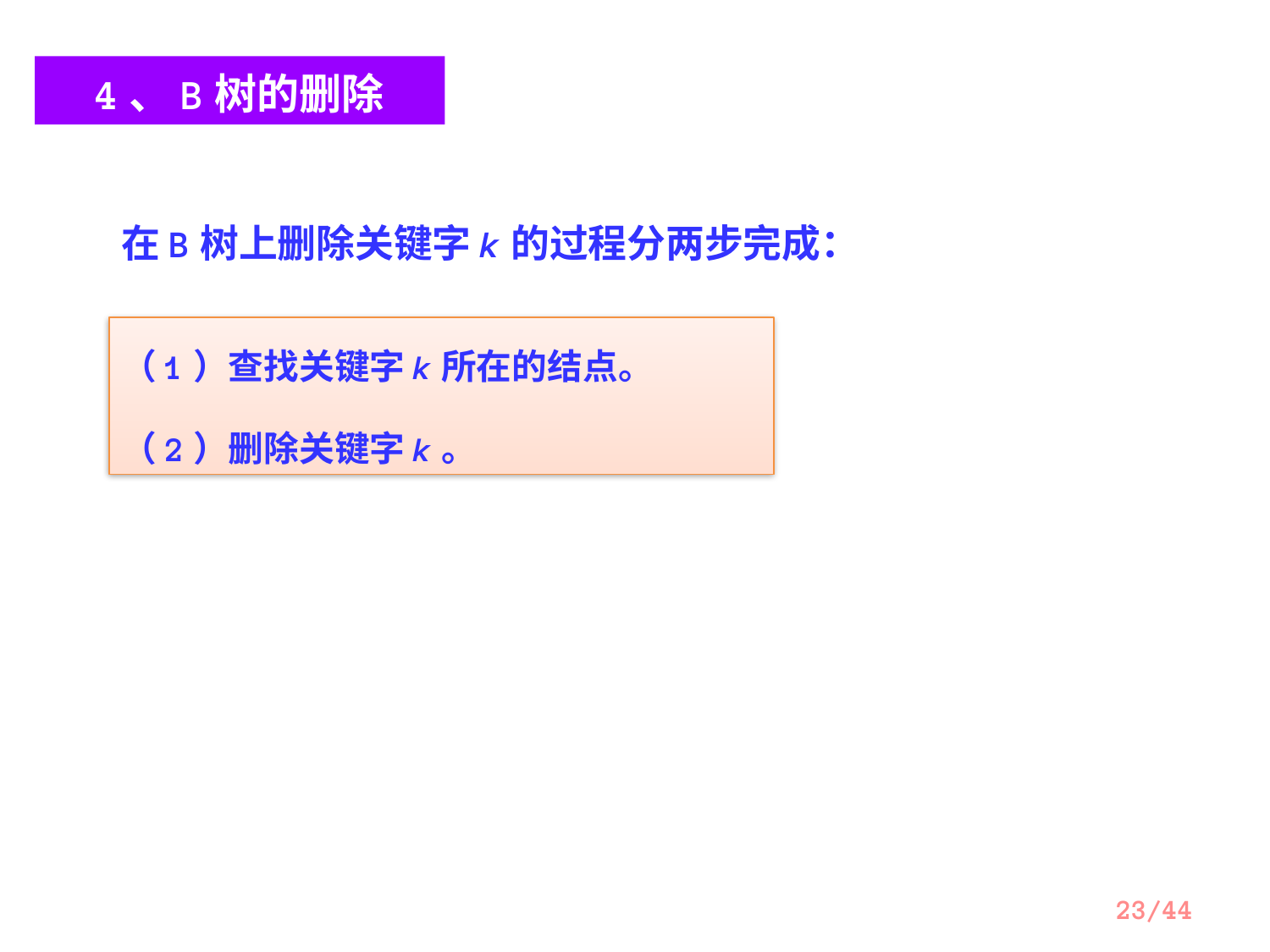

4、B树的删除
在B树上删除关键字k的过程分两步完成：
（1）查找关键字k所在的结点。
（2）删除关键字k。
23/44